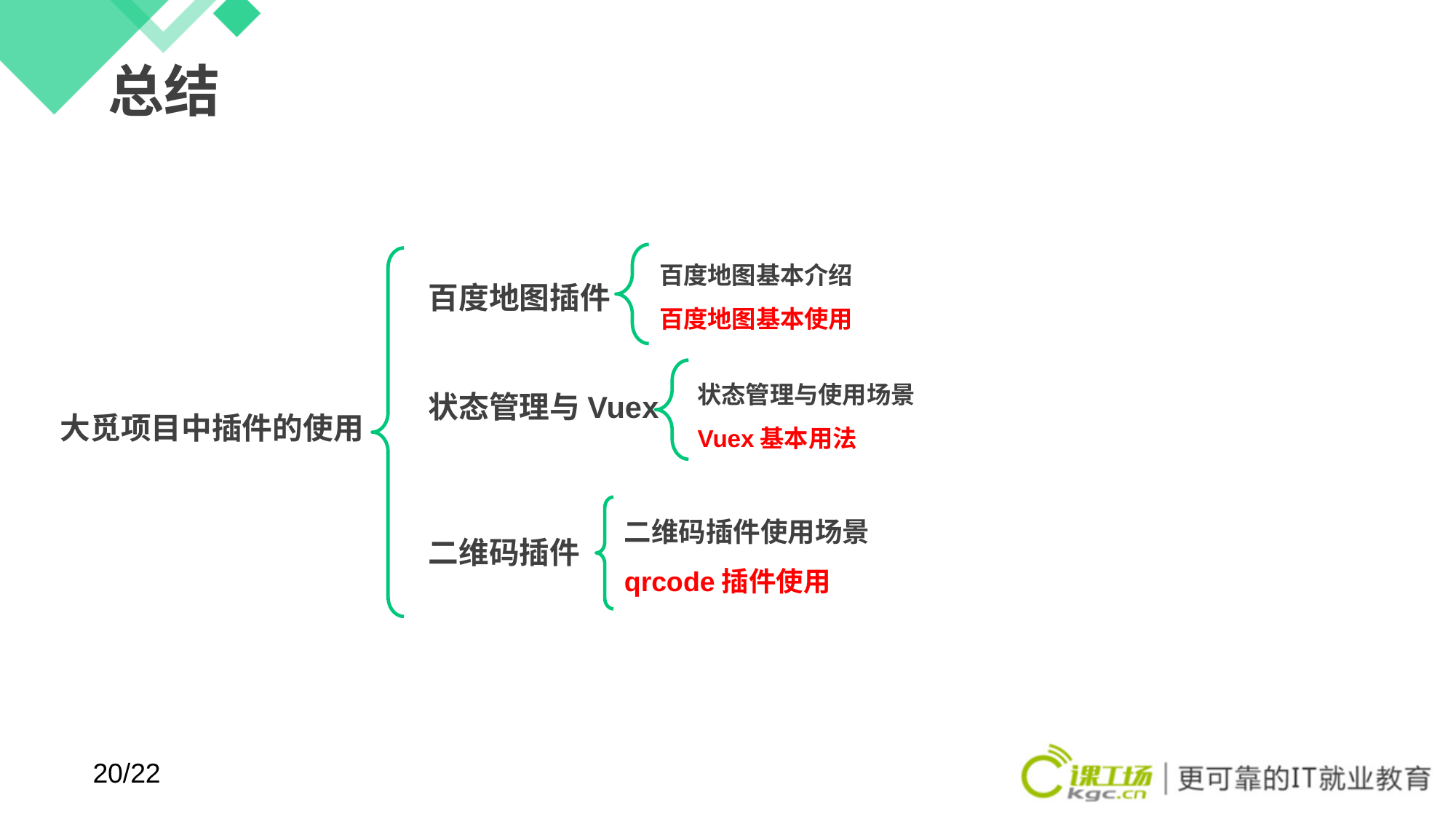

# 总结

百度地图插件

状态管理与Vuex

二维码插件

百度地图基本介绍
百度地图基本使用

状态管理与使用场景
Vuex基本用法

大觅项目中插件的使用
二维码插件使用场景
qrcode插件使用